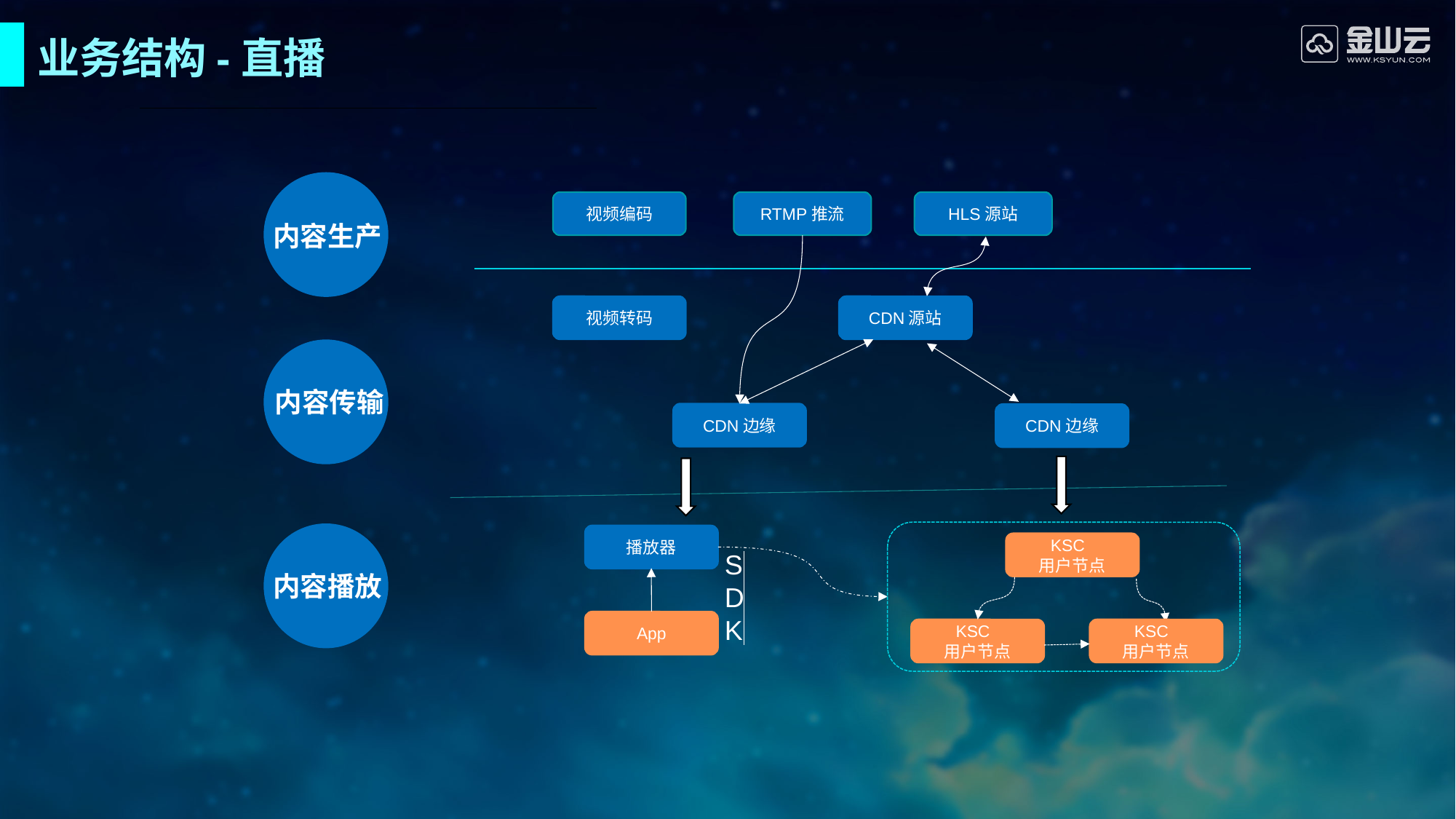

业务结构-直播

视频编码
RTMP推流
HLS源站
  内容生产
视频转码

CDN源站

  内容传输
CDN边缘
CDN边缘

KSC
用户节点
KSC
用户节点
KSC
用户节点

播放器
S
D
K
  内容播放
App